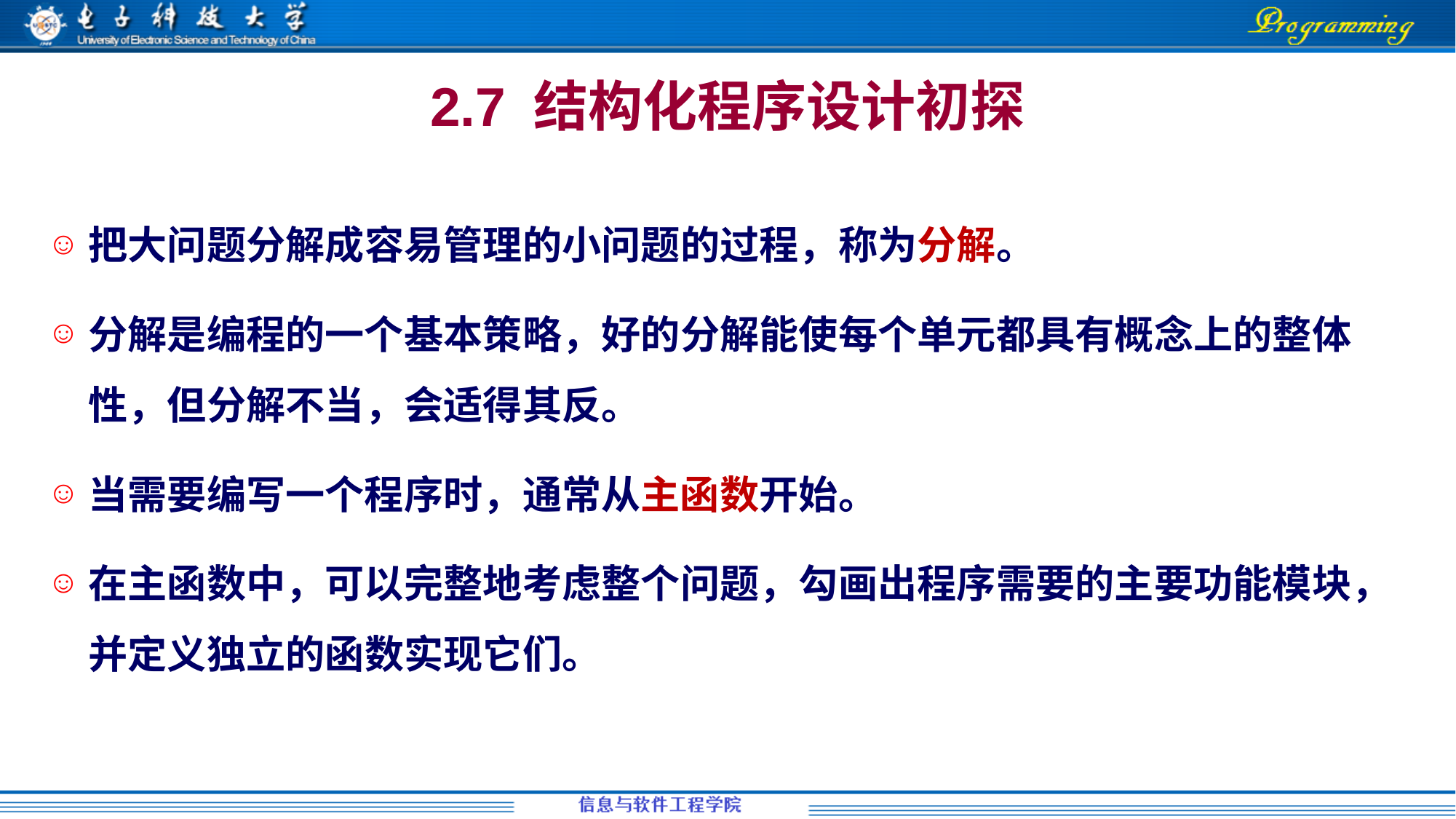

# 2.7 结构化程序设计初探
把大问题分解成容易管理的小问题的过程，称为分解。
分解是编程的一个基本策略，好的分解能使每个单元都具有概念上的整体性，但分解不当，会适得其反。
当需要编写一个程序时，通常从主函数开始。
在主函数中，可以完整地考虑整个问题，勾画出程序需要的主要功能模块，并定义独立的函数实现它们。